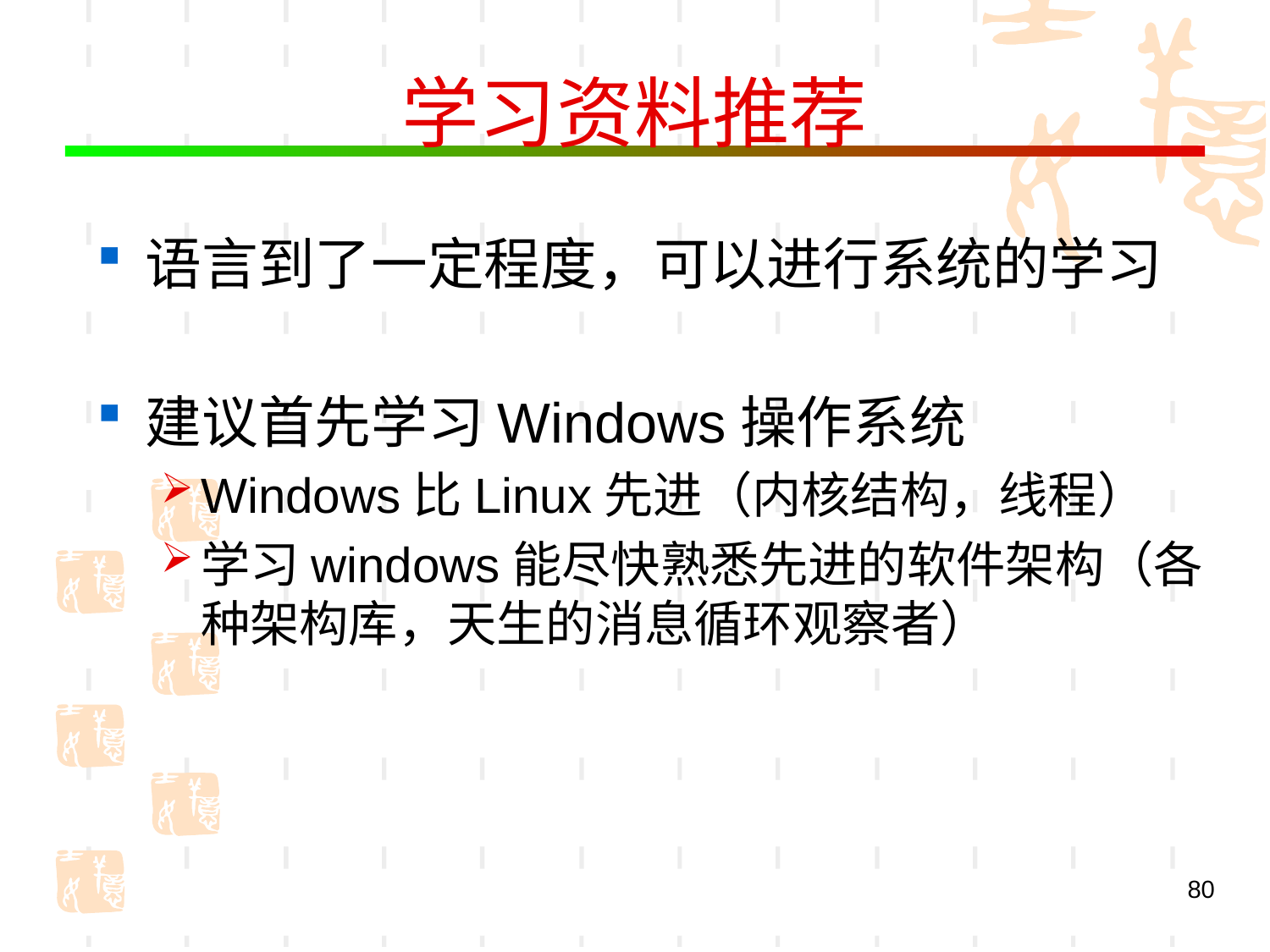

# 学习资料推荐
语言到了一定程度，可以进行系统的学习

建议首先学习Windows操作系统
Windows比Linux先进（内核结构，线程）
学习windows能尽快熟悉先进的软件架构（各种架构库，天生的消息循环观察者）
80